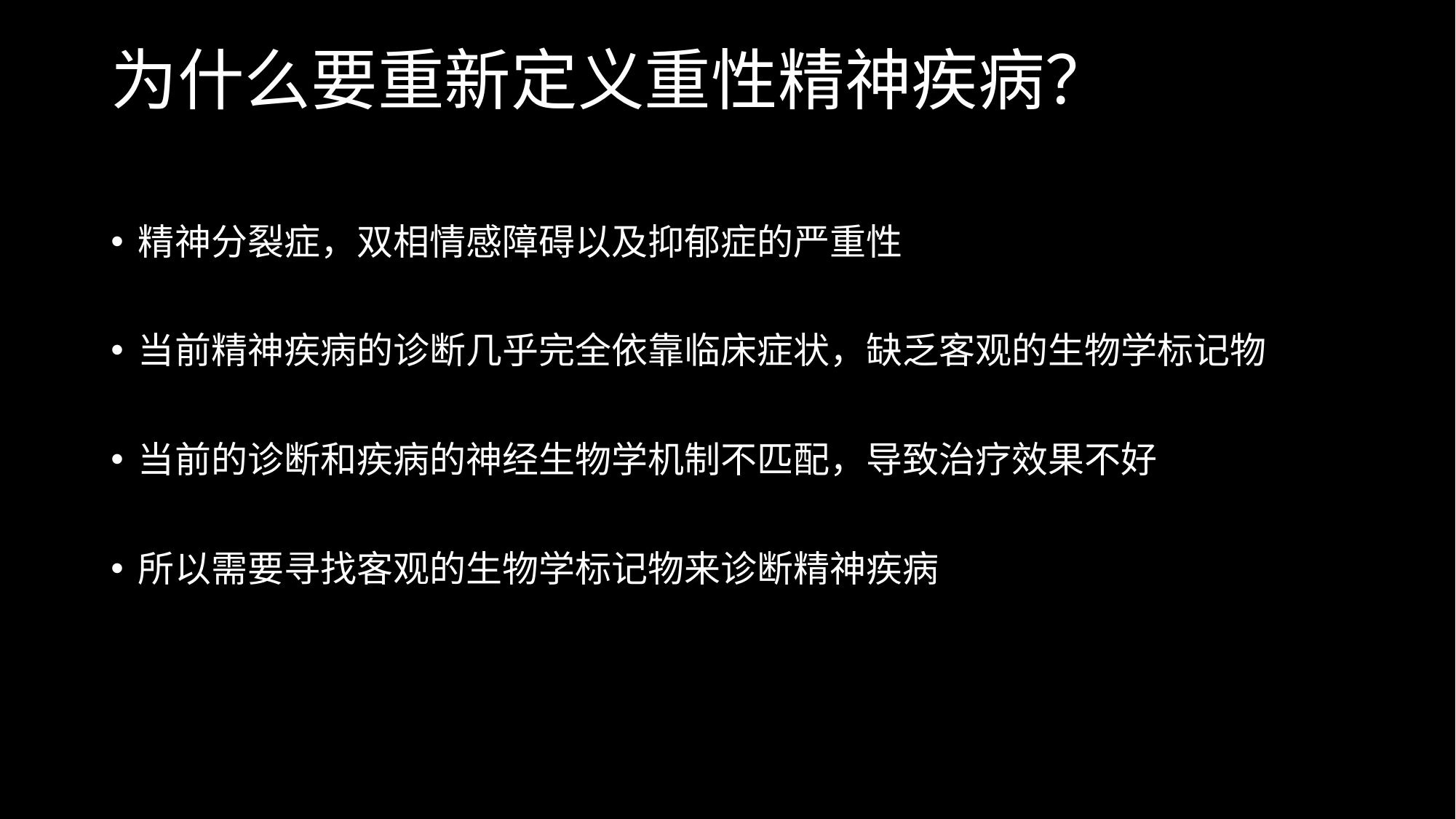

# 为什么要重新定义重性精神疾病？
精神分裂症，双相情感障碍以及抑郁症的严重性

当前精神疾病的诊断几乎完全依靠临床症状，缺乏客观的生物学标记物

当前的诊断和疾病的神经生物学机制不匹配，导致治疗效果不好

所以需要寻找客观的生物学标记物来诊断精神疾病